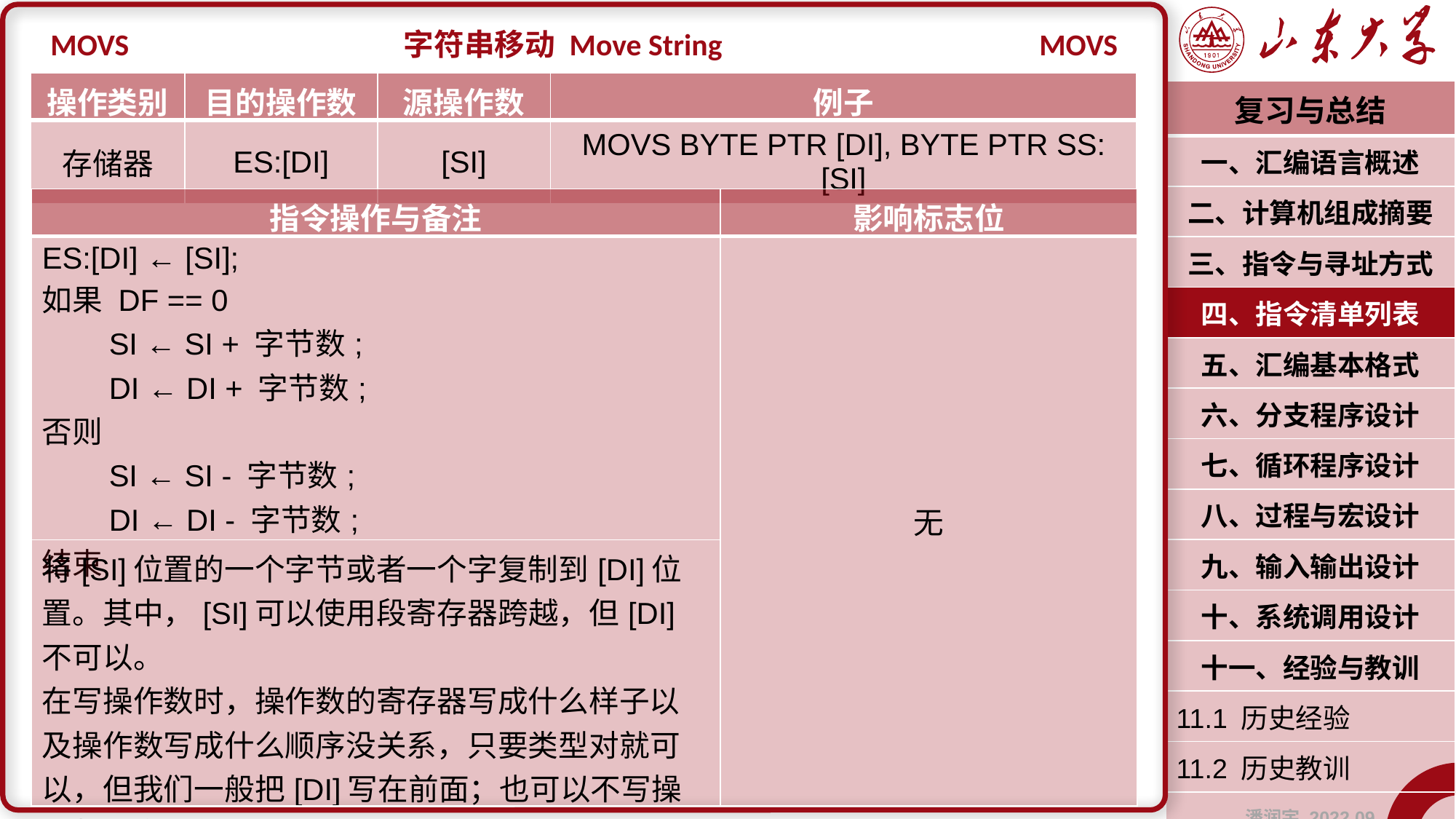

MOVS
字符串移动 Move String
MOVS
| 操作类别 | 目的操作数 | 源操作数 | 例子 |
| --- | --- | --- | --- |
| 存储器 | ES:[DI] | [SI] | MOVS BYTE PTR [DI], BYTE PTR SS:[SI] |
| 复习与总结 |
| --- |
| 一、汇编语言概述 |
| 二、计算机组成摘要 |
| 三、指令与寻址方式 |
| 四、指令清单列表 |
| 五、汇编基本格式 |
| 六、分支程序设计 |
| 七、循环程序设计 |
| 八、过程与宏设计 |
| 九、输入输出设计 |
| 十、系统调用设计 |
| 十一、经验与教训 |
| 11.1 历史经验 |
| 11.2 历史教训 |
| 潘润宇 2022.09 |
| 指令操作与备注 | 影响标志位 |
| --- | --- |
| ES:[DI] ← [SI]; 如果 DF == 0 SI ← SI + 字节数; DI ← DI + 字节数; 否则 SI ← SI - 字节数; DI ← DI - 字节数; 结束 | 无 |
| 将[SI]位置的一个字节或者一个字复制到[DI]位置。其中，[SI]可以使用段寄存器跨越，但[DI]不可以。 在写操作数时，操作数的寄存器写成什么样子以及操作数写成什么顺序没关系，只要类型对就可以，但我们一般把[DI]写在前面；也可以不写操作数，直接使用MOVSB和MOVSW。 |  |